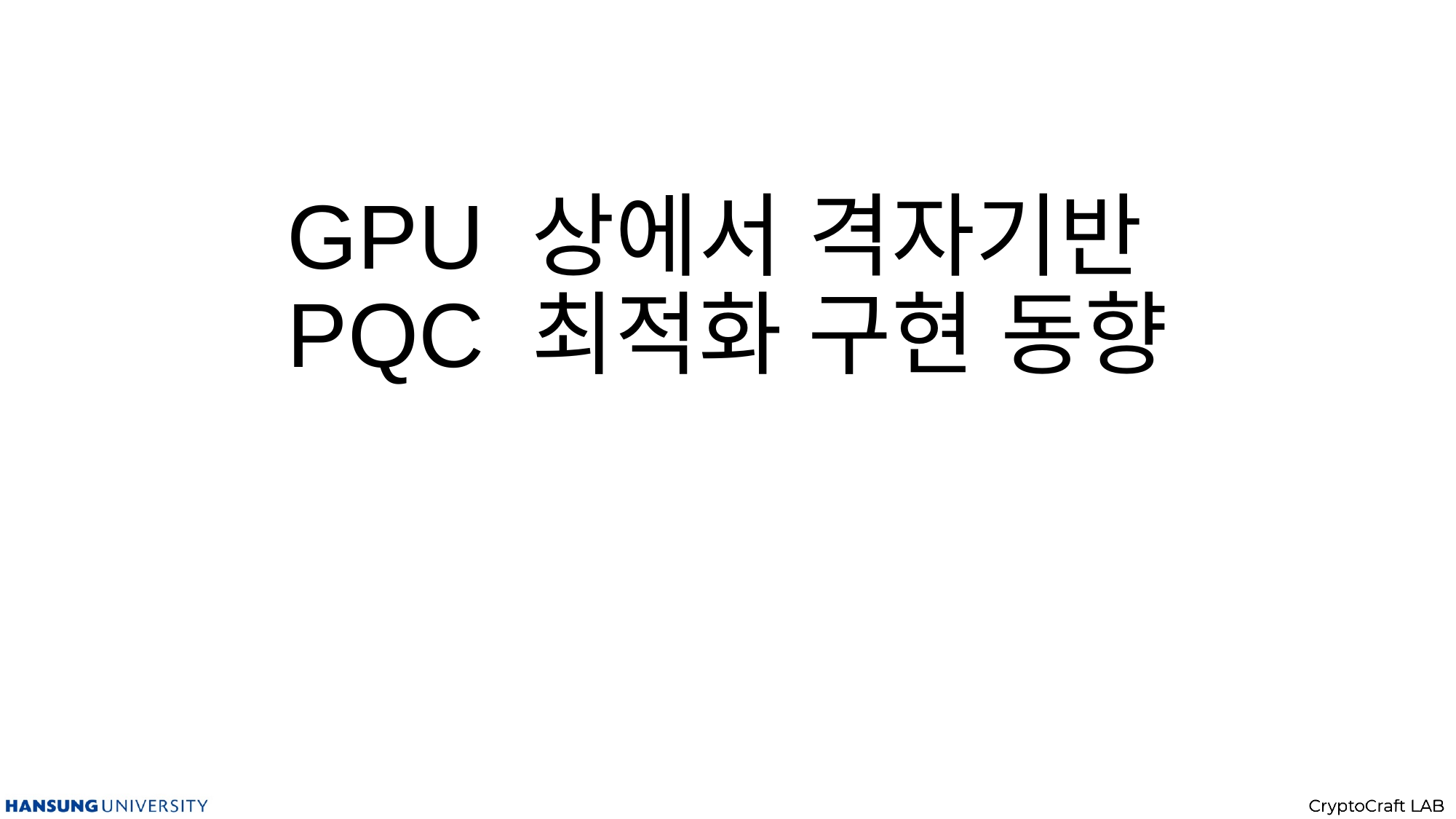

# GPU 상에서 격자기반 PQC 최적화 구현 동향